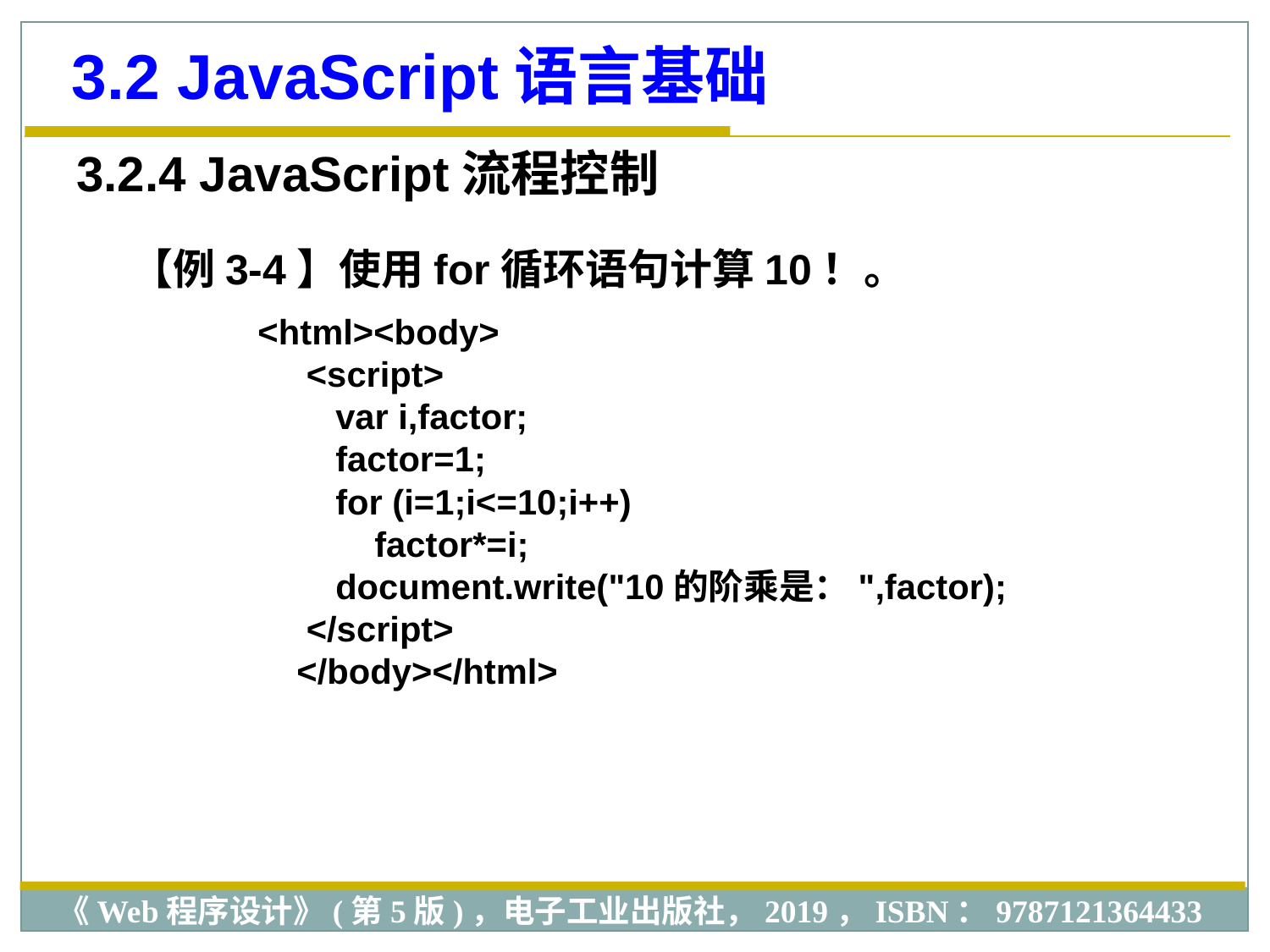

3.2 JavaScript语言基础
3.2.4 JavaScript流程控制
【例3-4】使用for循环语句计算10！。
<html><body>
     <script>
        var i,factor;
        factor=1;
        for (i=1;i<=10;i++)
            factor*=i;
        document.write("10的阶乘是：",factor);
     </script>
    </body></html>